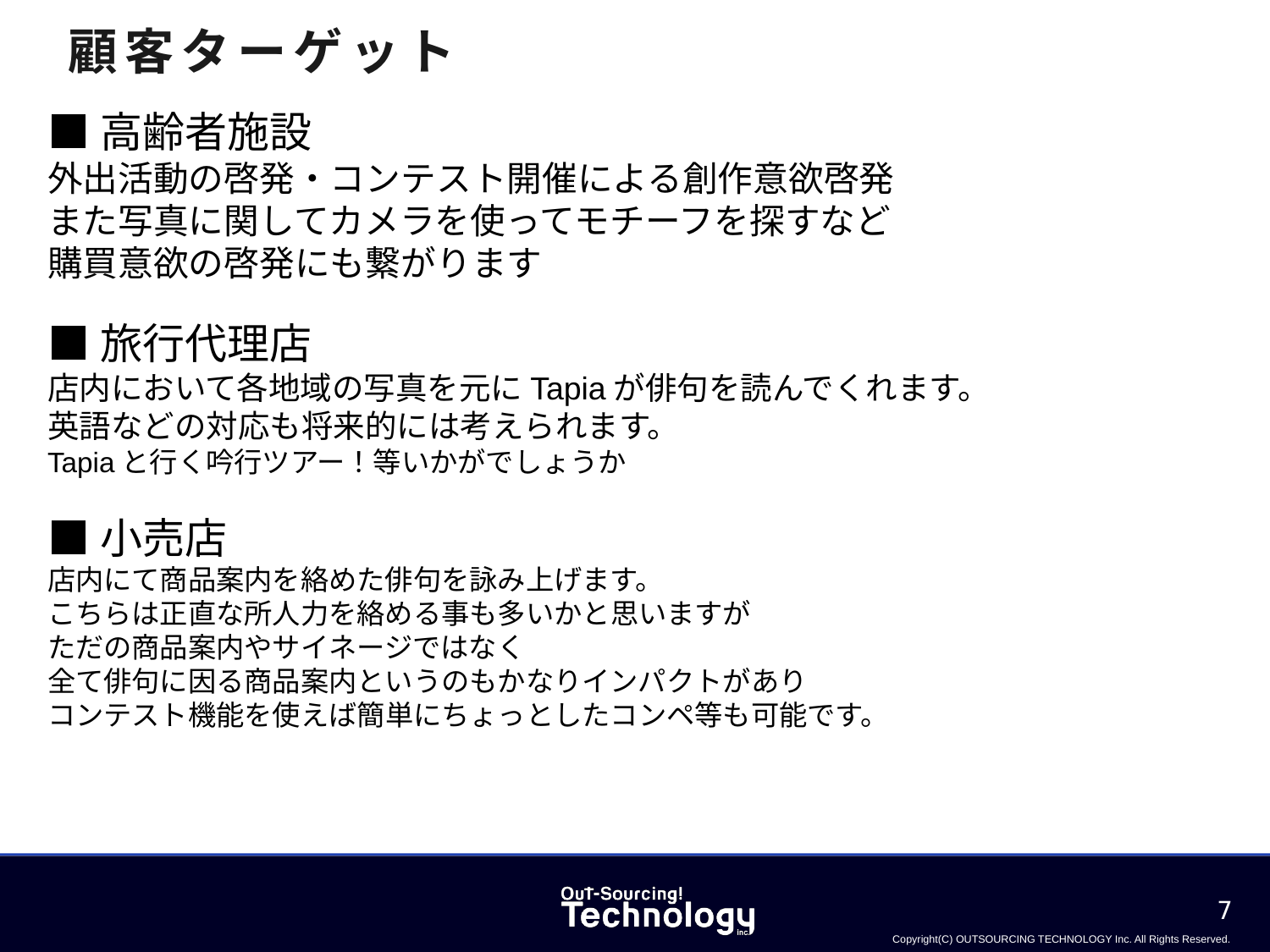

# 顧客ターゲット
■高齢者施設
外出活動の啓発・コンテスト開催による創作意欲啓発
また写真に関してカメラを使ってモチーフを探すなど
購買意欲の啓発にも繋がります

■旅行代理店
店内において各地域の写真を元にTapiaが俳句を読んでくれます。
英語などの対応も将来的には考えられます。
Tapiaと行く吟行ツアー！等いかがでしょうか

■小売店
店内にて商品案内を絡めた俳句を詠み上げます。
こちらは正直な所人力を絡める事も多いかと思いますが
ただの商品案内やサイネージではなく
全て俳句に因る商品案内というのもかなりインパクトがあり
コンテスト機能を使えば簡単にちょっとしたコンペ等も可能です。

7